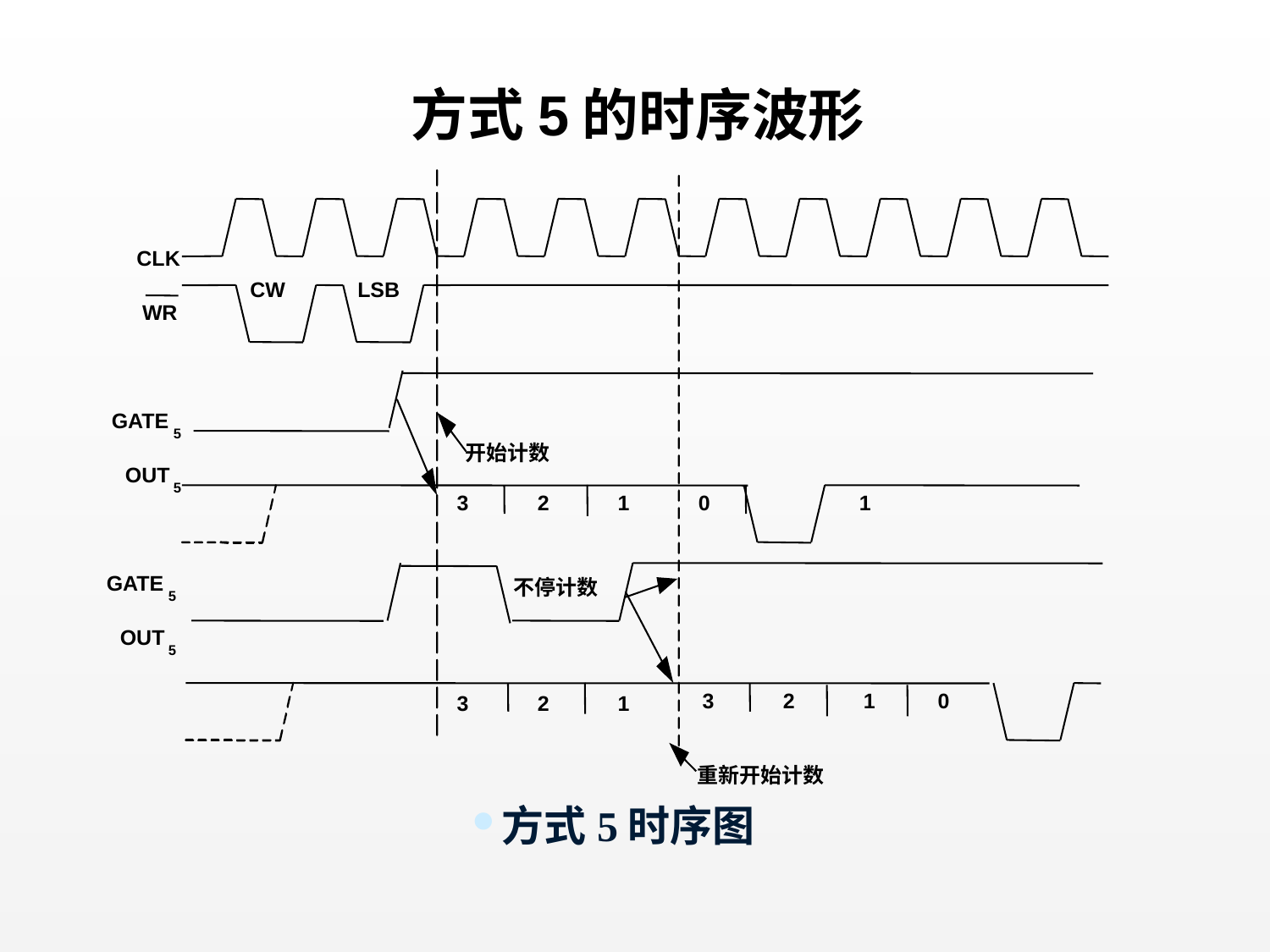

# 方式5的时序波形

CLK
CW
LSB

WR

GATE

5
开始计数
OUT
5

3
2
1
0
1

GATE
不停计数

5

OUT
5

3
2
1
0
3
2
1

重新开始计数
方式5时序图